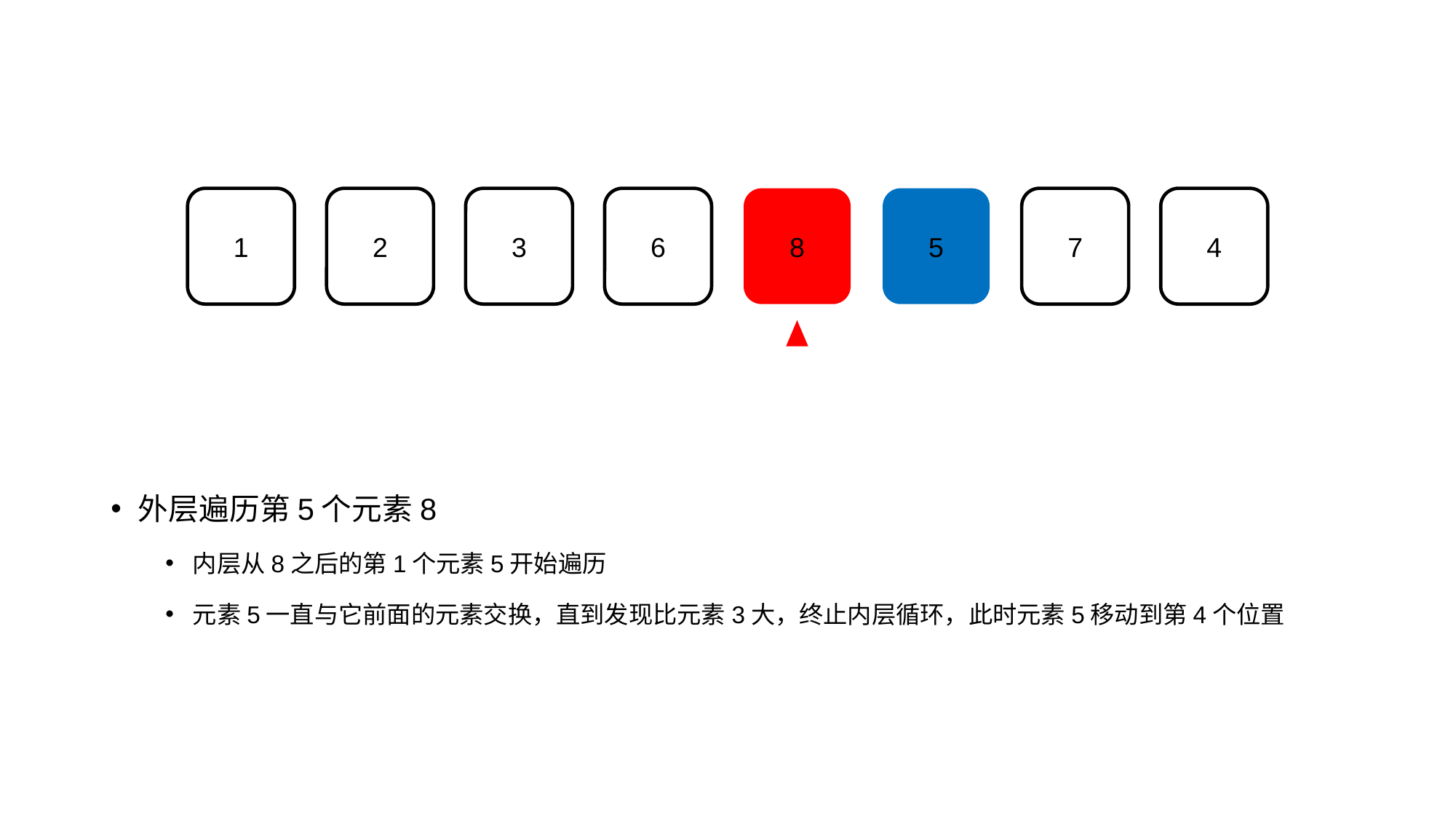

1
2
3
6
8
5
7
4

外层遍历第5个元素8
内层从8之后的第1个元素5开始遍历
元素5一直与它前面的元素交换，直到发现比元素3大，终止内层循环，此时元素5移动到第4个位置